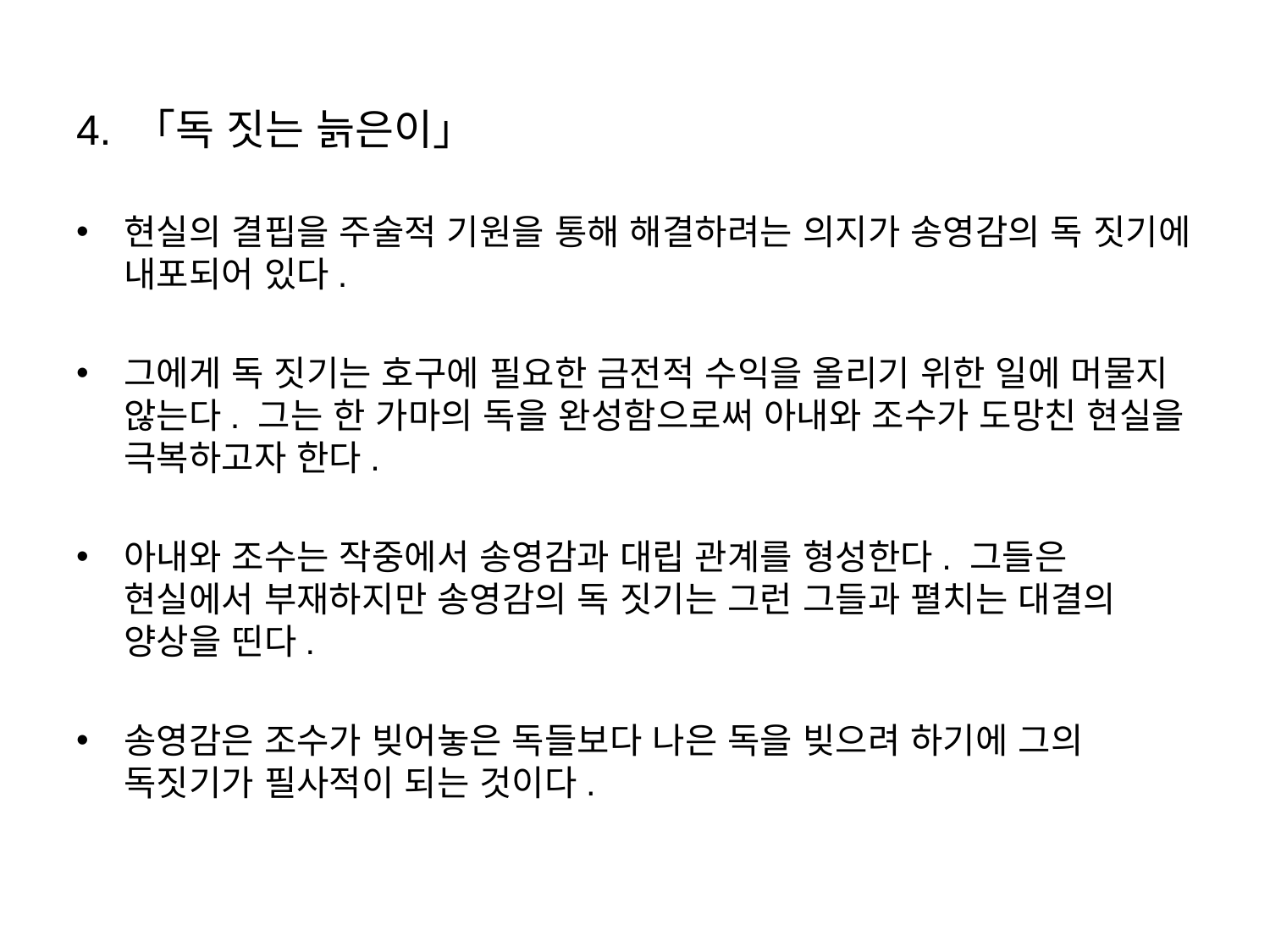

4. 「독 짓는 늙은이」

현실의 결핍을 주술적 기원을 통해 해결하려는 의지가 송영감의 독 짓기에 내포되어 있다.

그에게 독 짓기는 호구에 필요한 금전적 수익을 올리기 위한 일에 머물지 않는다. 그는 한 가마의 독을 완성함으로써 아내와 조수가 도망친 현실을 극복하고자 한다.

아내와 조수는 작중에서 송영감과 대립 관계를 형성한다. 그들은 현실에서 부재하지만 송영감의 독 짓기는 그런 그들과 펼치는 대결의 양상을 띤다.

송영감은 조수가 빚어놓은 독들보다 나은 독을 빚으려 하기에 그의 독짓기가 필사적이 되는 것이다.